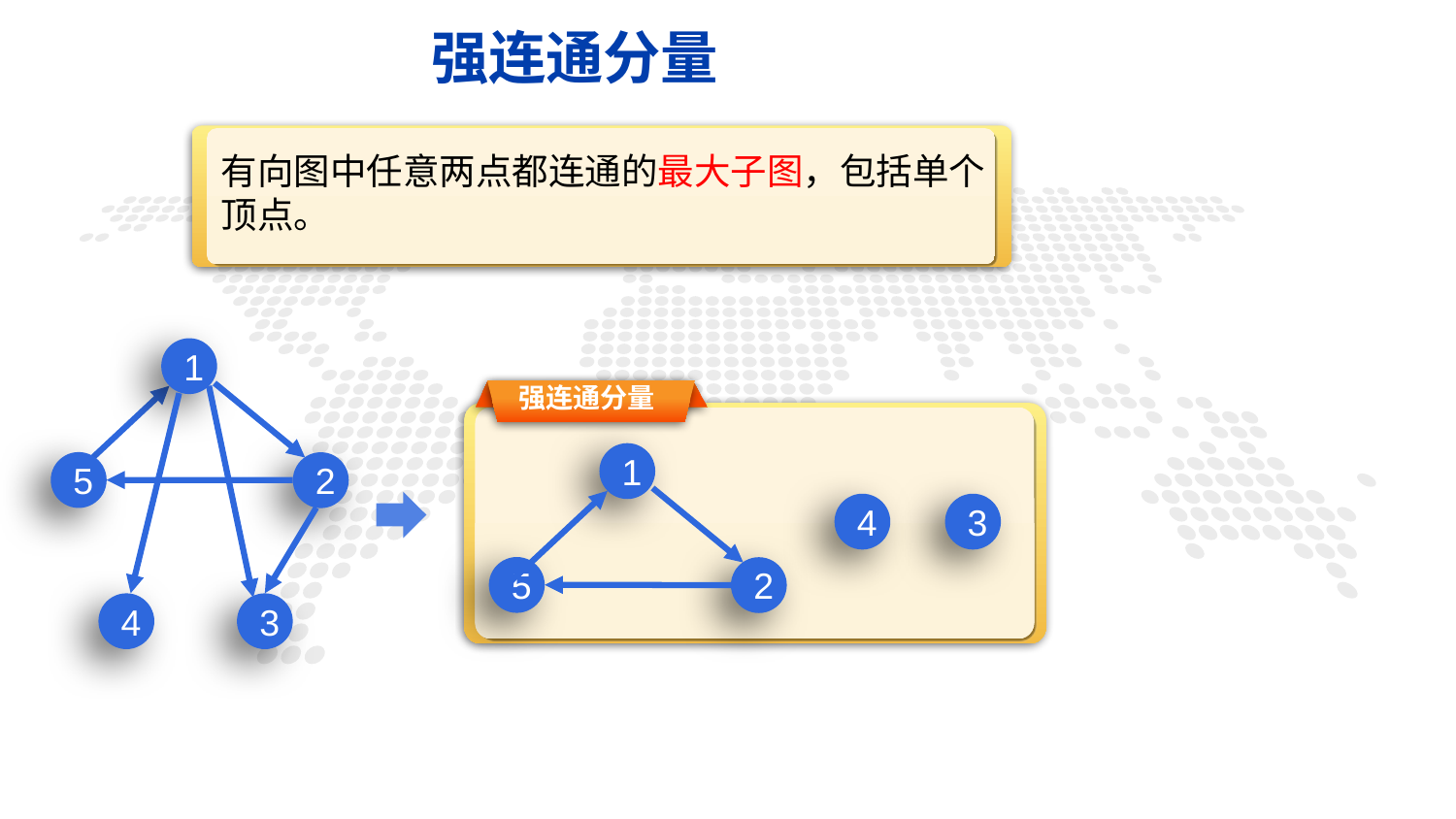

强连通分量
#
【

有向图中任意两点都连通的最大子图，包括单个顶点。
1
5
2
4
3
强连通分量

【

1
4
3
5
2